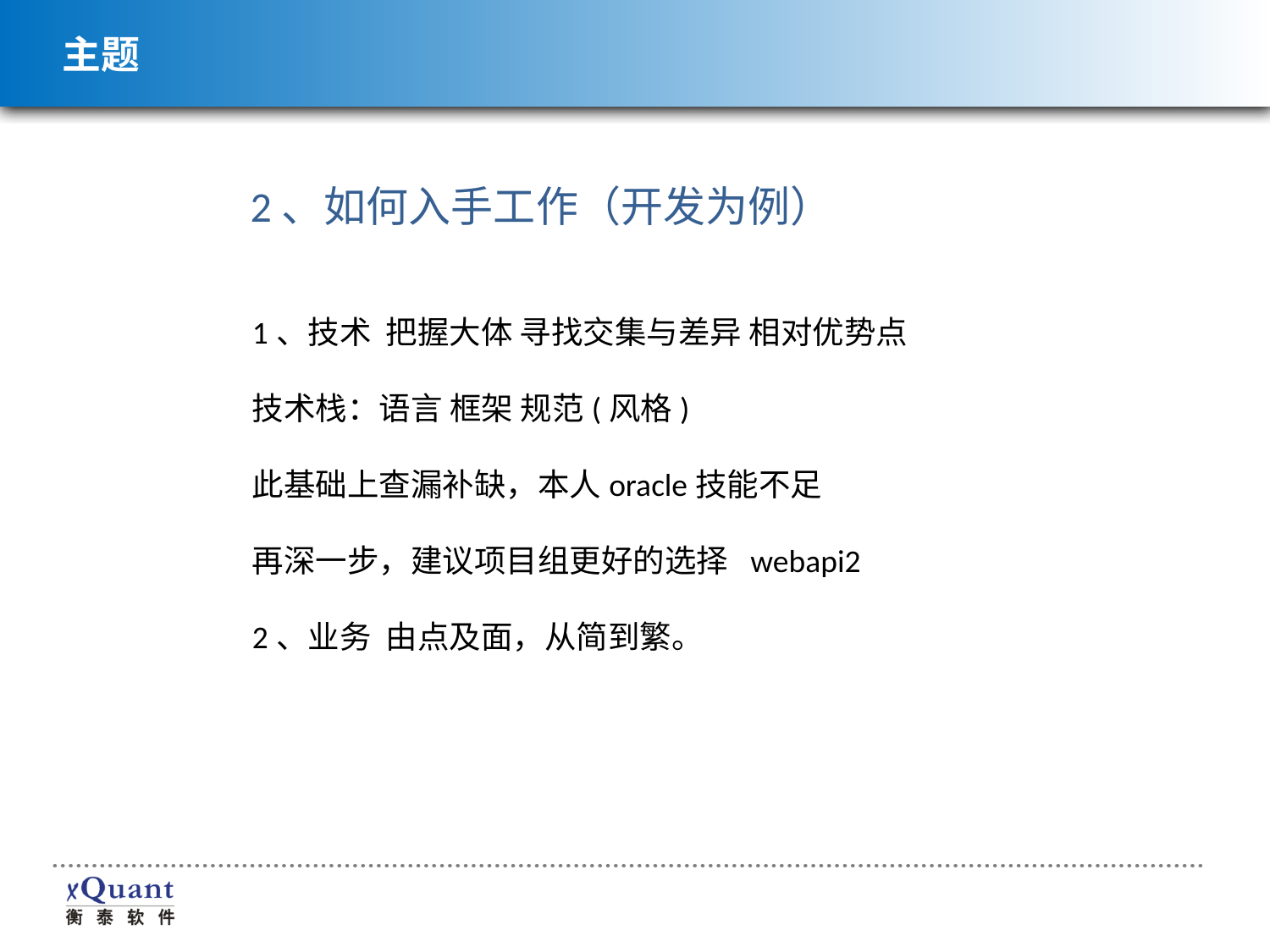

# 主题
2、如何入手工作（开发为例）
1、技术  把握大体 寻找交集与差异 相对优势点

技术栈：语言 框架 规范(风格)

此基础上查漏补缺，本人oracle技能不足

再深一步，建议项目组更好的选择  webapi2

2、业务  由点及面，从简到繁。

4